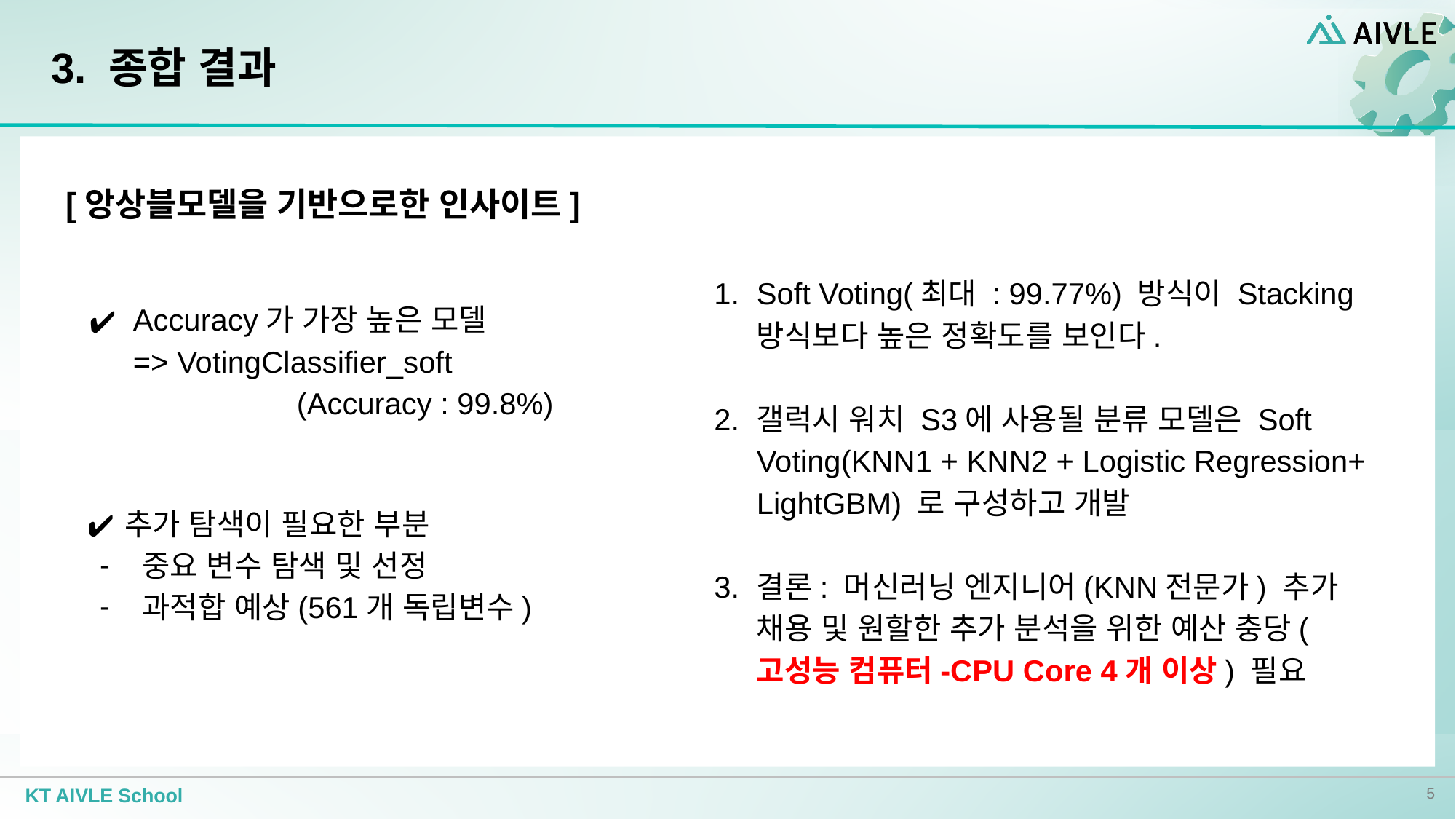

# 3. 종합 결과
[앙상블모델을 기반으로한 인사이트]
Soft Voting(최대 : 99.77%) 방식이 Stacking 방식보다 높은 정확도를 보인다.

갤럭시 워치 S3에 사용될 분류 모델은 Soft Voting(KNN1 + KNN2 + Logistic Regression+ LightGBM) 로 구성하고 개발

결론: 머신러닝 엔지니어(KNN전문가) 추가 채용 및 원할한 추가 분석을 위한 예산 충당(고성능 컴퓨터-CPU Core 4개 이상) 필요
Accuracy가 가장 높은 모델
=> VotingClassifier_soft
		(Accuracy : 99.8%)

추가 탐색이 필요한 부분
중요 변수 탐색 및 선정
과적합 예상(561개 독립변수)